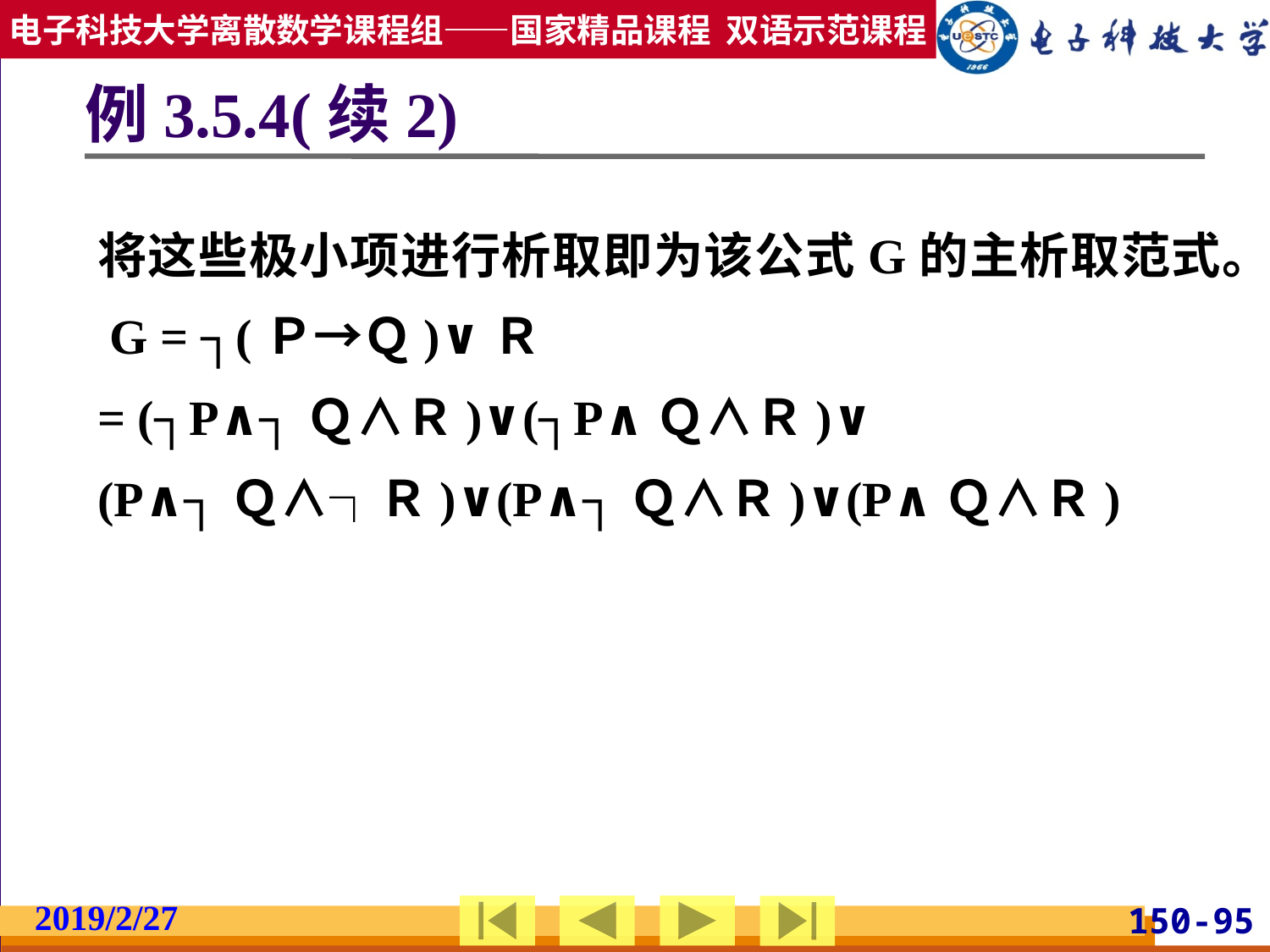

# 例3.5.4(续2)
将这些极小项进行析取即为该公式G的主析取范式。
 G = ┐(Ｐ→Ｑ)∨Ｒ
= (┐P∧┐Ｑ∧Ｒ)∨(┐P∧Ｑ∧Ｒ)∨
(P∧┐Ｑ∧┐Ｒ)∨(P∧┐Ｑ∧Ｒ)∨(P∧Ｑ∧Ｒ)
2019/2/27